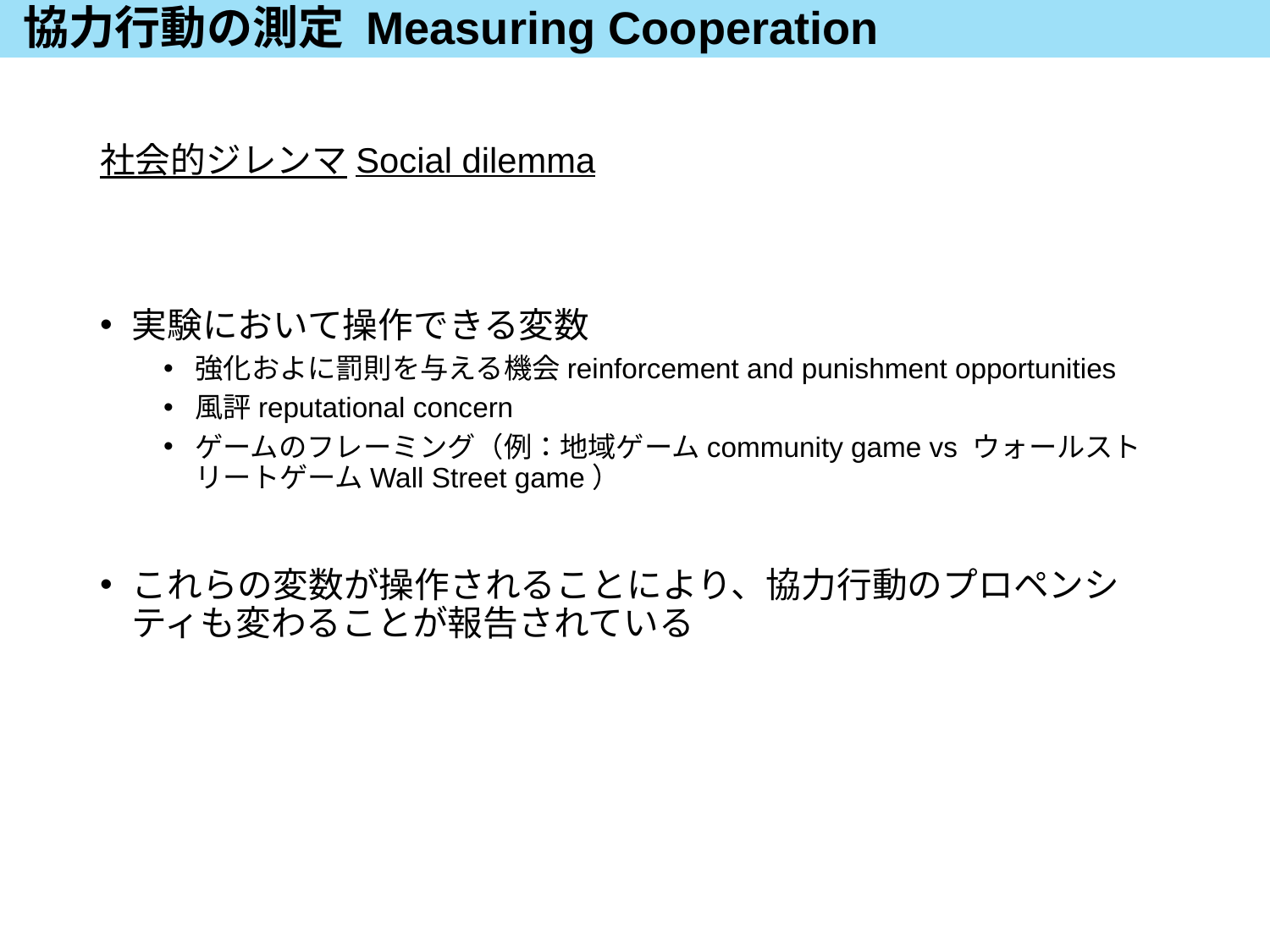

# 協力行動の測定 Measuring Cooperation
社会的ジレンマSocial dilemma
実験において操作できる変数
強化およに罰則を与える機会reinforcement and punishment opportunities
風評reputational concern
ゲームのフレーミング（例：地域ゲームcommunity game vs ウォールストリートゲームWall Street game）

これらの変数が操作されることにより、協力行動のプロペンシティも変わることが報告されている